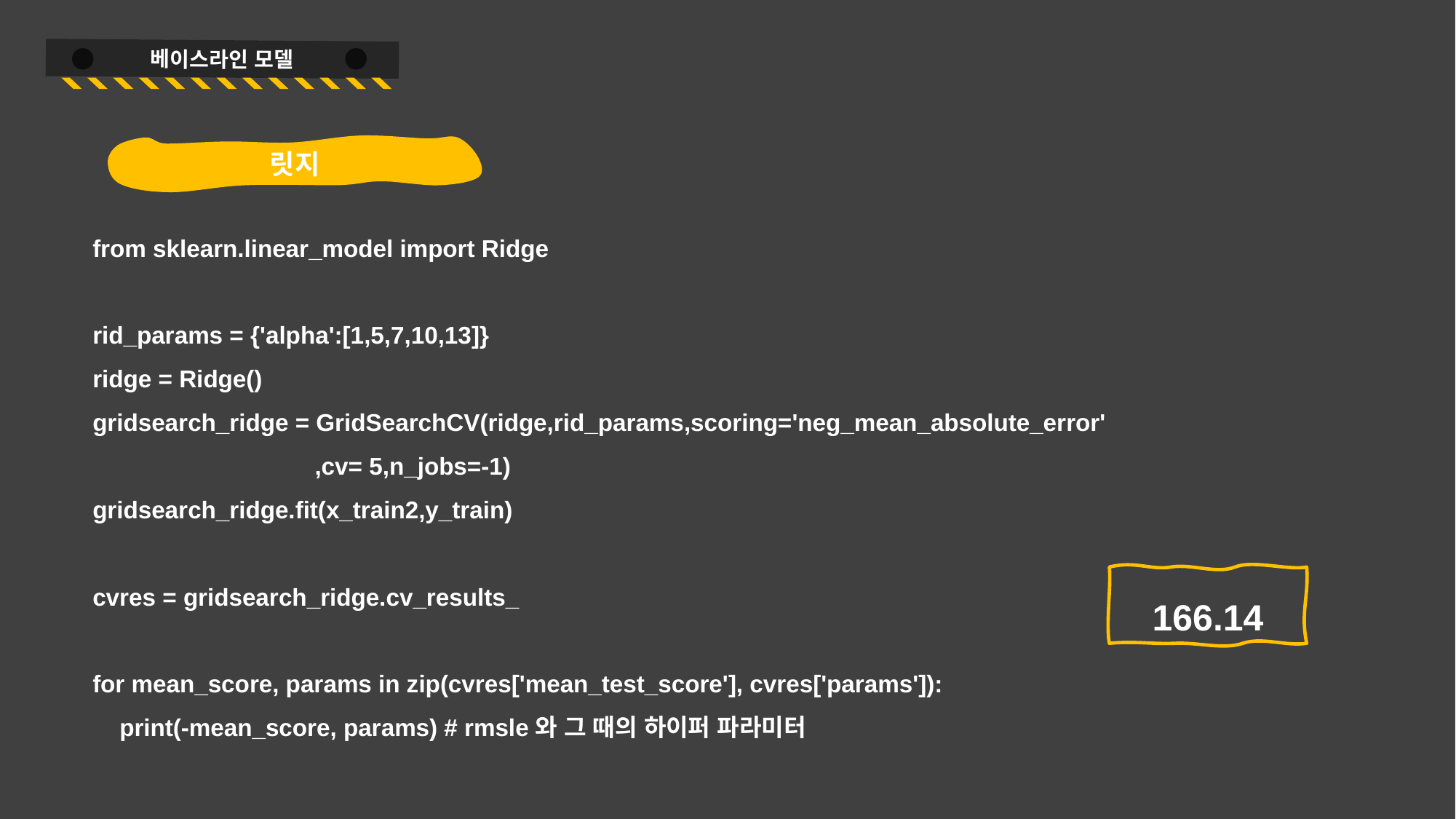

베이스라인 모델

릿지
from sklearn.linear_model import Ridge

rid_params = {'alpha':[1,5,7,10,13]}
ridge = Ridge()
gridsearch_ridge = GridSearchCV(ridge,rid_params,scoring='neg_mean_absolute_error'
                                 ,cv= 5,n_jobs=-1)
gridsearch_ridge.fit(x_train2,y_train)

cvres = gridsearch_ridge.cv_results_

for mean_score, params in zip(cvres['mean_test_score'], cvres['params']):
    print(-mean_score, params) # rmsle와 그 때의 하이퍼 파라미터
166.14